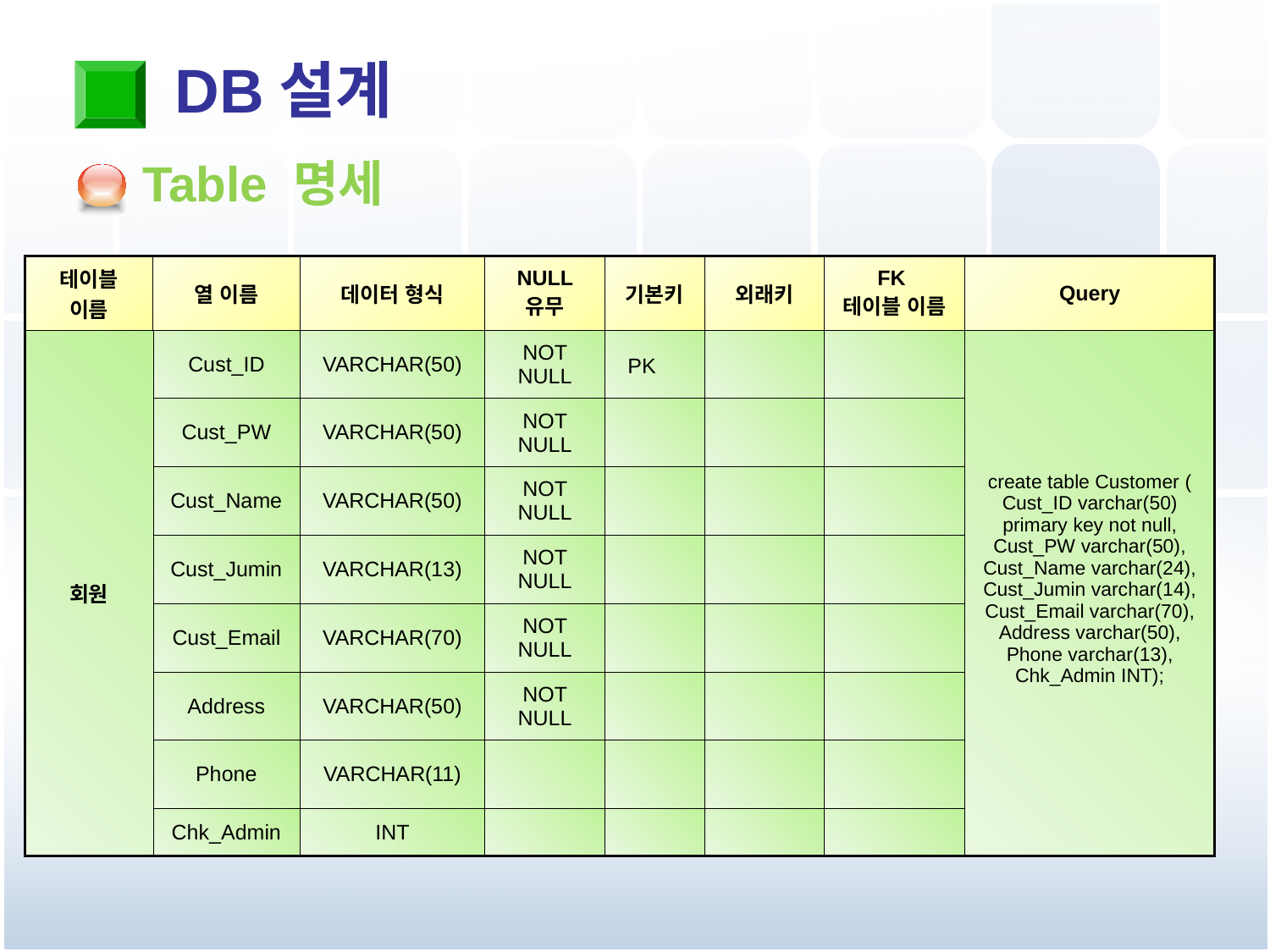

DB설계

Table 명세

| 테이블 이름 | 열 이름 | 데이터 형식 | NULL 유무 | 기본키 | 외래키 | FK 테이블 이름 | Query |
| --- | --- | --- | --- | --- | --- | --- | --- |
| 회원 | Cust\_ID | VARCHAR(50) | NOT NULL | PK |  |  | create table Customer ( Cust\_ID varchar(50) primary key not null, Cust\_PW varchar(50), Cust\_Name varchar(24), Cust\_Jumin varchar(14), Cust\_Email varchar(70), Address varchar(50), Phone varchar(13), Chk\_Admin INT); |
|  | Cust\_PW | VARCHAR(50) | NOT NULL |  |  |  |  |
|  | Cust\_Name | VARCHAR(50) | NOT NULL |  |  |  |  |
|  | Cust\_Jumin | VARCHAR(13) | NOT NULL |  |  |  |  |
|  | Cust\_Email | VARCHAR(70) | NOT NULL |  |  |  |  |
|  | Address | VARCHAR(50) | NOT NULL |  |  |  |  |
|  | Phone | VARCHAR(11) |  |  |  |  |  |
|  | Chk\_Admin | INT |  |  |  |  |  |